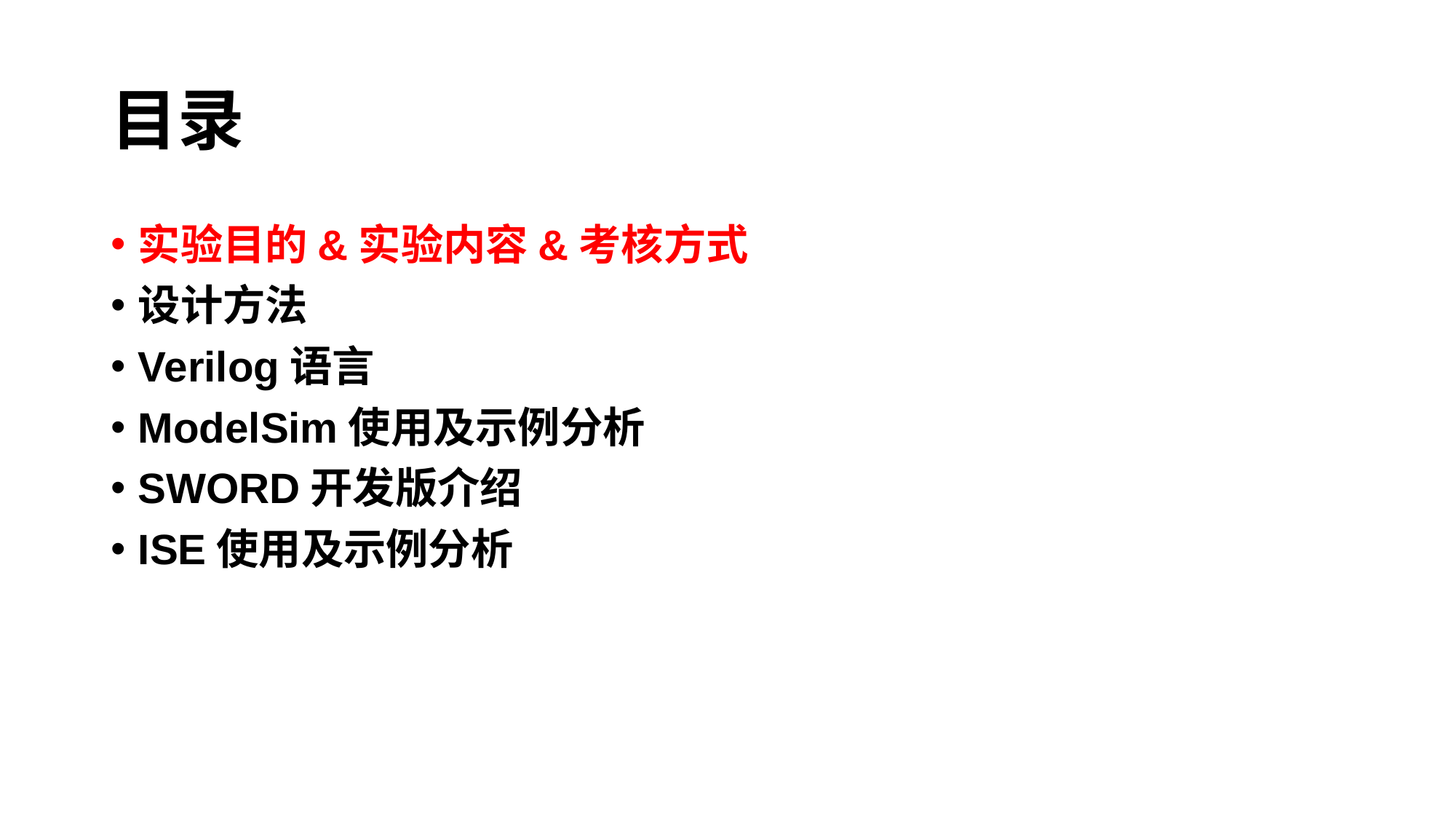

# 目录
实验目的&实验内容&考核方式
设计方法
Verilog语言
ModelSim使用及示例分析
SWORD开发版介绍
ISE使用及示例分析